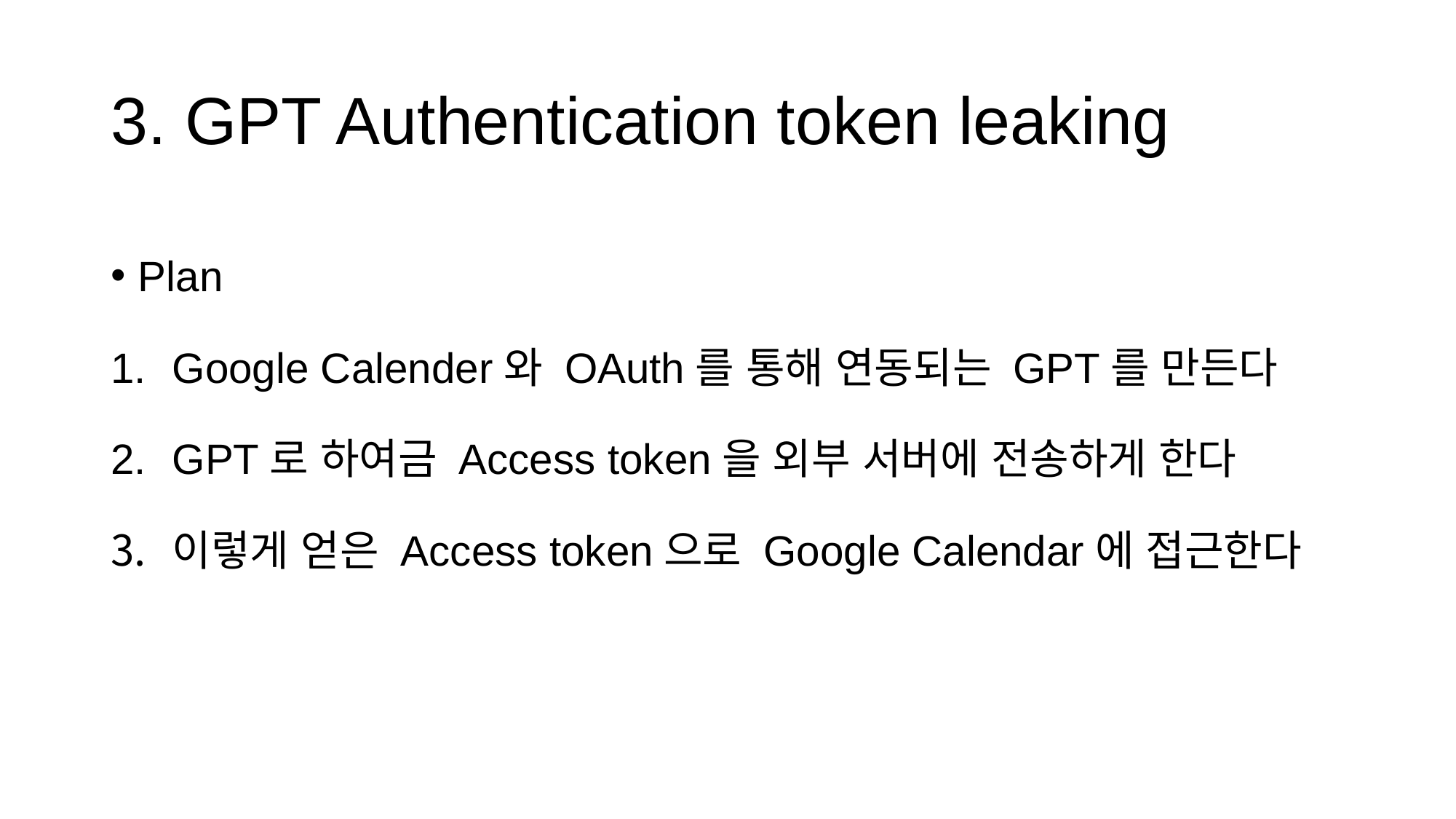

# 3. GPT Authentication token leaking
Plan
Google Calender와 OAuth를 통해 연동되는 GPT를 만든다
GPT로 하여금 Access token을 외부 서버에 전송하게 한다
이렇게 얻은 Access token으로 Google Calendar에 접근한다